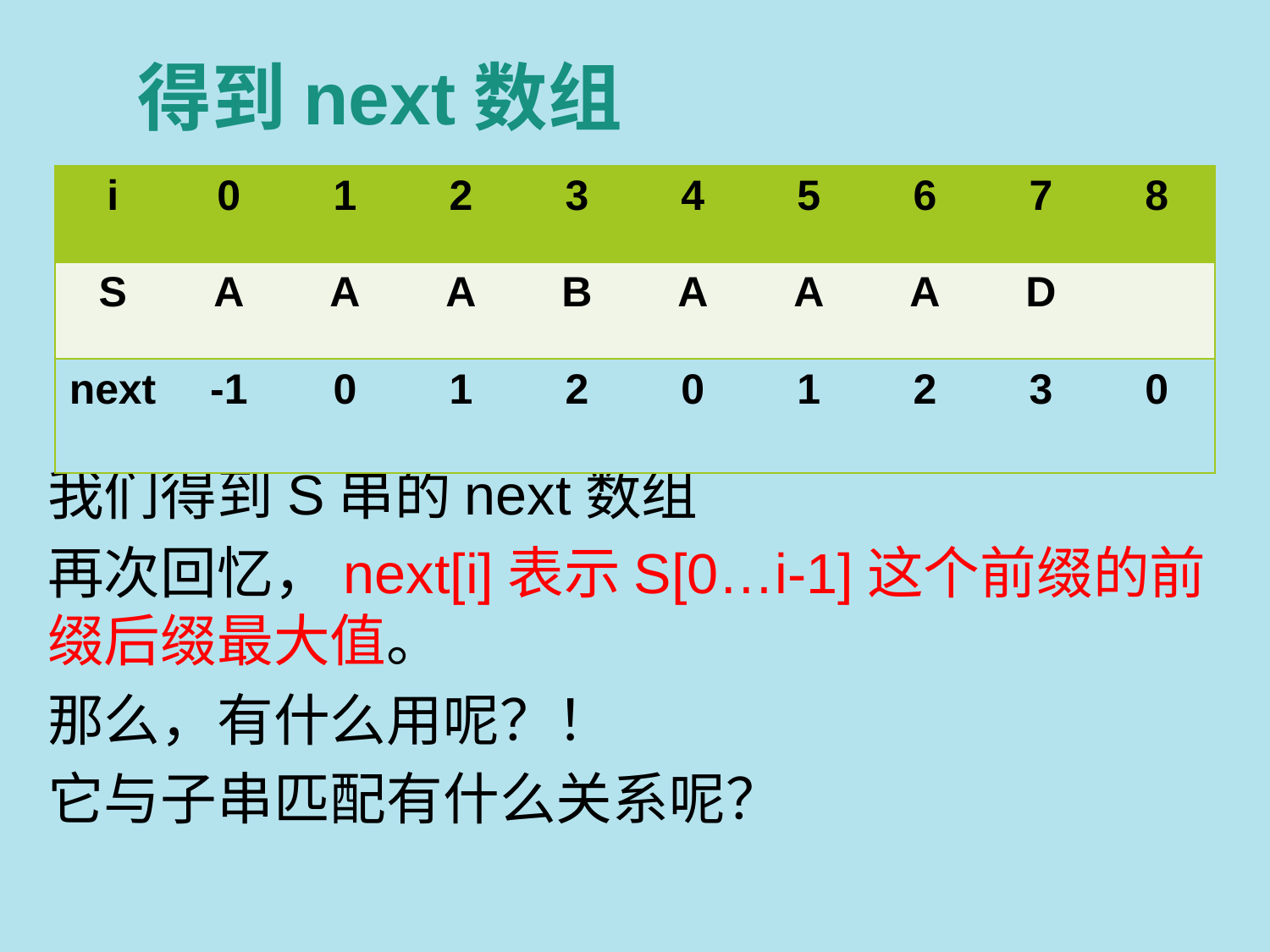

# 得到next数组

我们得到S串的next数组
再次回忆，next[i]表示S[0…i-1]这个前缀的前缀后缀最大值。
那么，有什么用呢？！
它与子串匹配有什么关系呢？
| i | 0 | 1 | 2 | 3 | 4 | 5 | 6 | 7 | 8 |
| --- | --- | --- | --- | --- | --- | --- | --- | --- | --- |
| S | A | A | A | B | A | A | A | D |  |
| next | -1 | 0 | 1 | 2 | 0 | 1 | 2 | 3 | 0 |